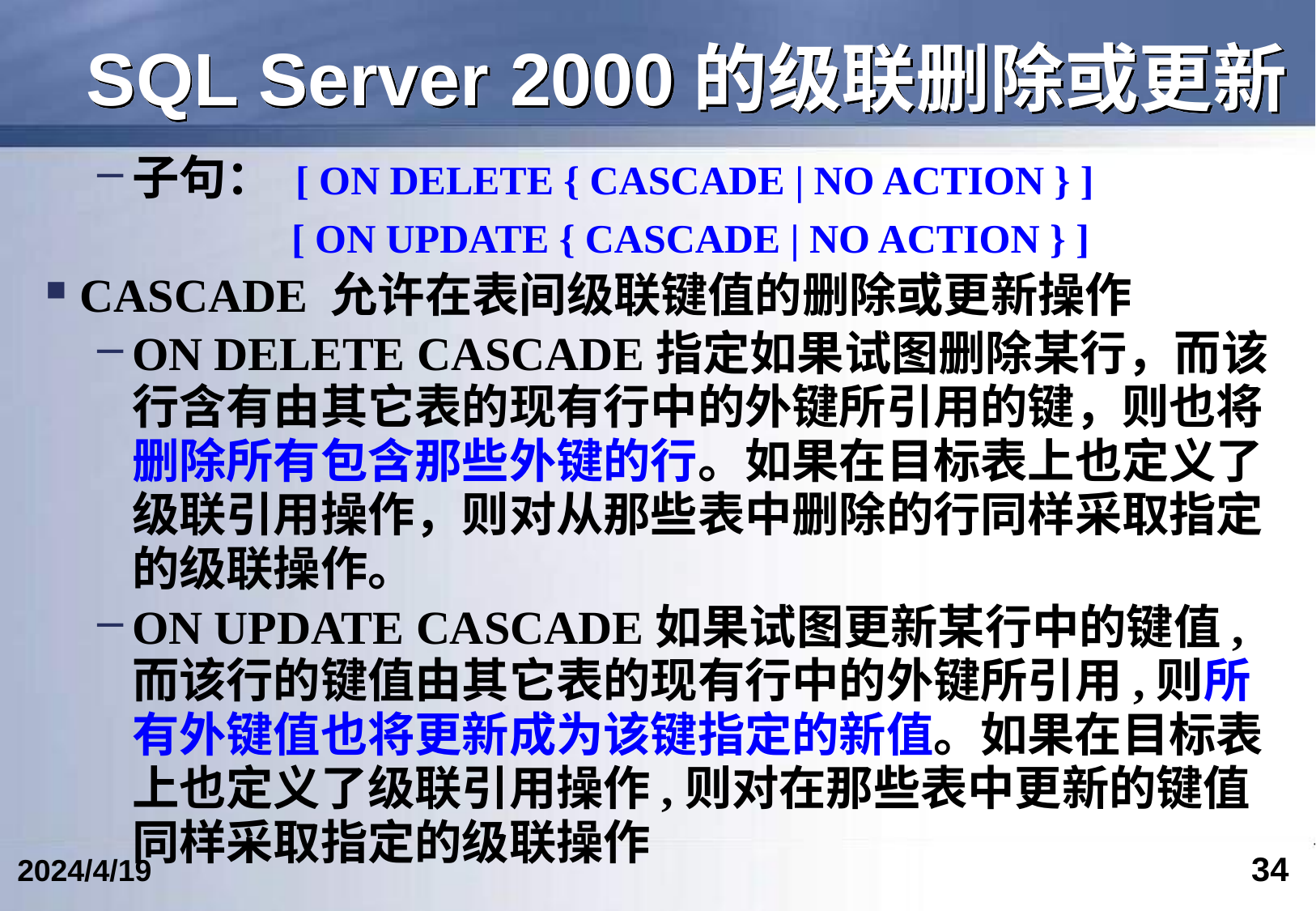

# SQL Server 2000的级联删除或更新
子句： [ ON DELETE { CASCADE | NO ACTION } ]
    [ ON UPDATE { CASCADE | NO ACTION } ]
CASCADE 允许在表间级联键值的删除或更新操作
ON DELETE CASCADE指定如果试图删除某行，而该行含有由其它表的现有行中的外键所引用的键，则也将删除所有包含那些外键的行。如果在目标表上也定义了级联引用操作，则对从那些表中删除的行同样采取指定的级联操作。
ON UPDATE CASCADE如果试图更新某行中的键值,而该行的键值由其它表的现有行中的外键所引用,则所有外键值也将更新成为该键指定的新值。如果在目标表上也定义了级联引用操作,则对在那些表中更新的键值同样采取指定的级联操作
34
2024/4/19